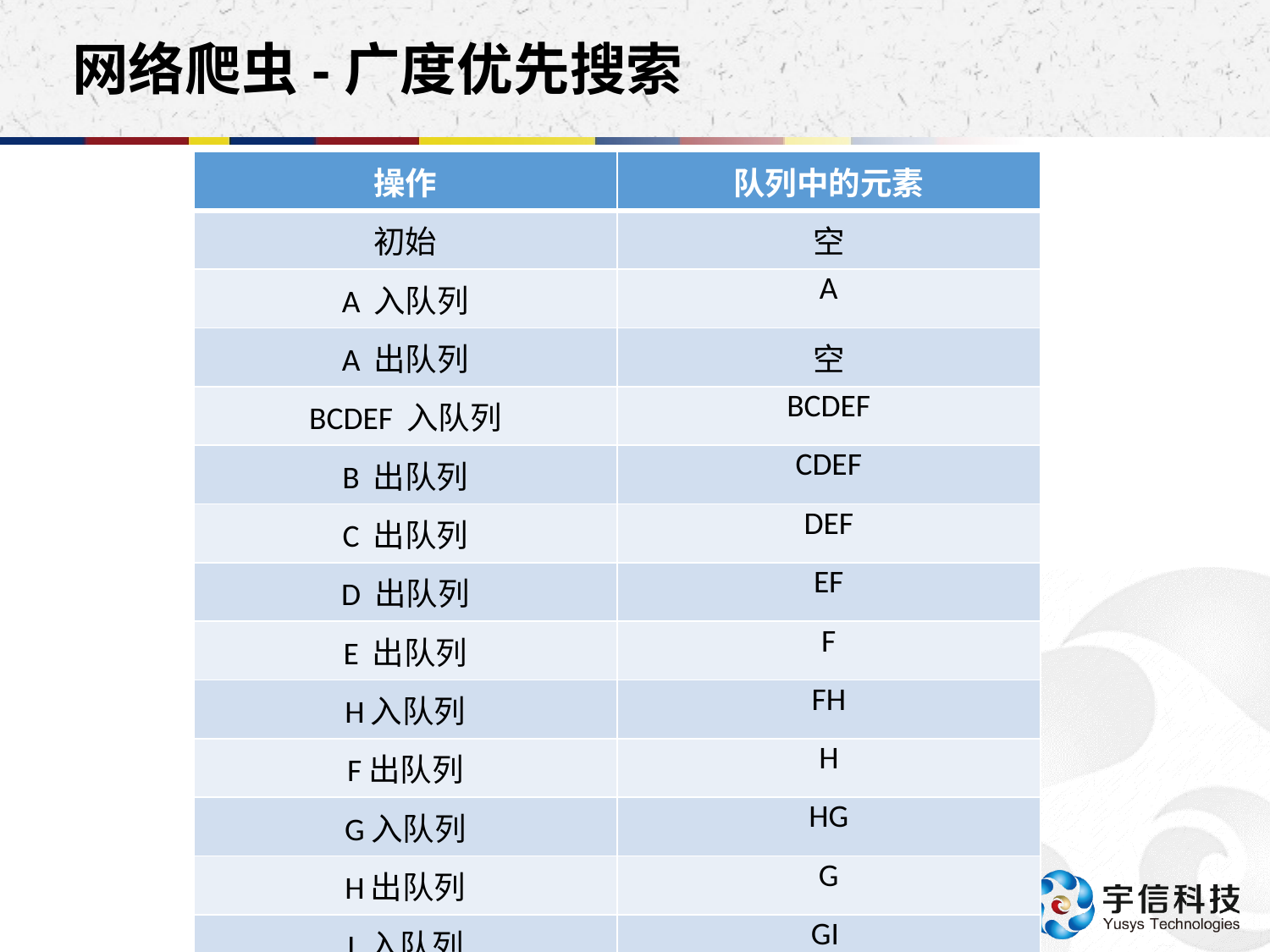

# 网络爬虫-广度优先搜索
| 操作 | 队列中的元素 |
| --- | --- |
| 初始 | 空 |
| A 入队列 | A |
| A 出队列 | 空 |
| BCDEF 入队列 | BCDEF |
| B 出队列 | CDEF |
| C 出队列 | DEF |
| D 出队列 | EF |
| E 出队列 | F |
| H入队列 | FH |
| F出队列 | H |
| G入队列 | HG |
| H出队列 | G |
| I 入队列 | GI |
| G 出队列 | I |
| I 出队列 | 空 |